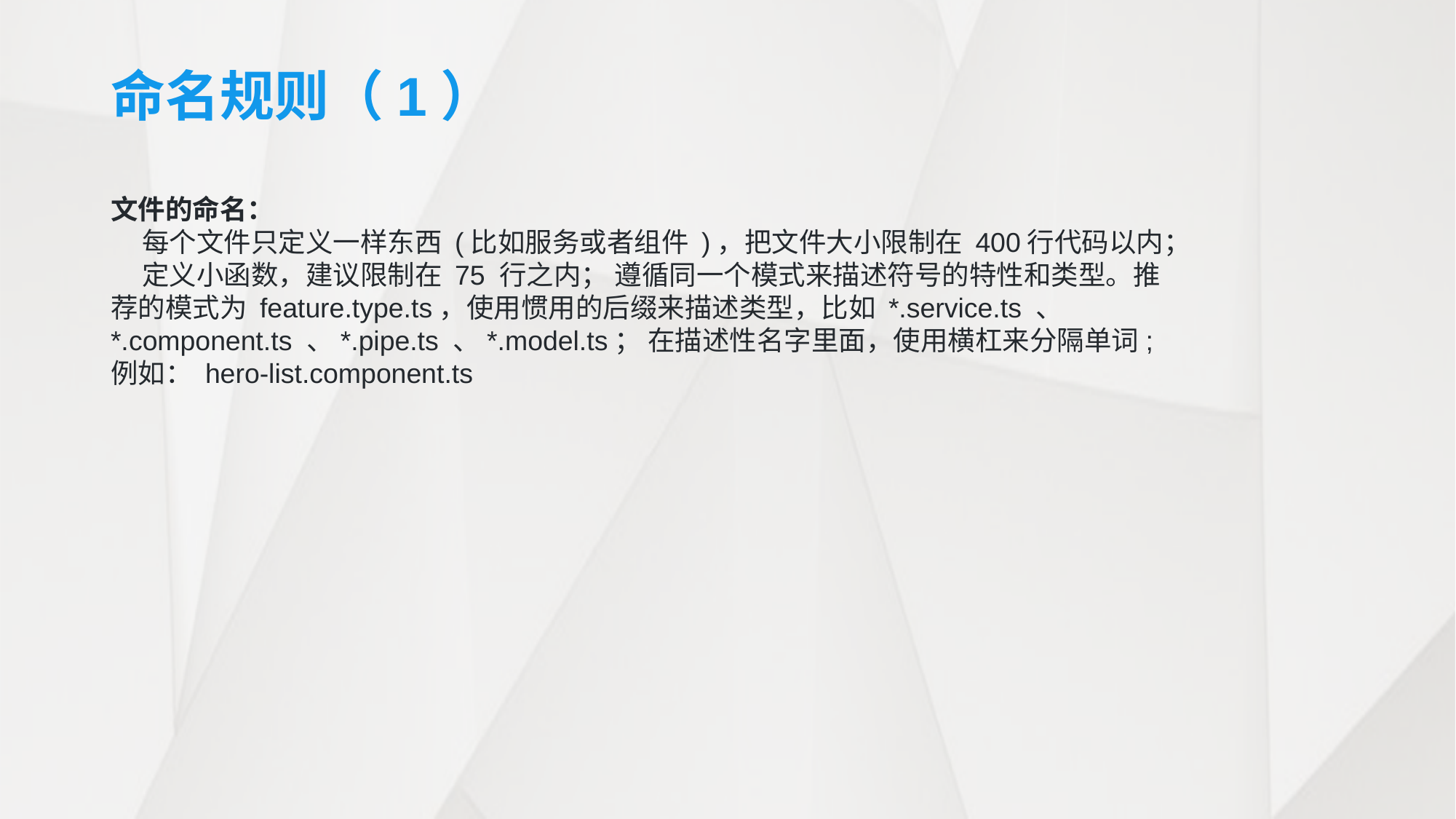

# 命名规则（1）
文件的命名：
    每个文件只定义一样东西 (比如服务或者组件 )，把文件大小限制在 400行代码以内；
    定义小函数，建议限制在 75 行之内； 遵循同一个模式来描述符号的特性和类型。推荐的模式为 feature.type.ts，使用惯用的后缀来描述类型，比如 *.service.ts 、 *.component.ts 、*.pipe.ts 、*.model.ts； 在描述性名字里面，使用横杠来分隔单词;
例如： hero-list.component.ts